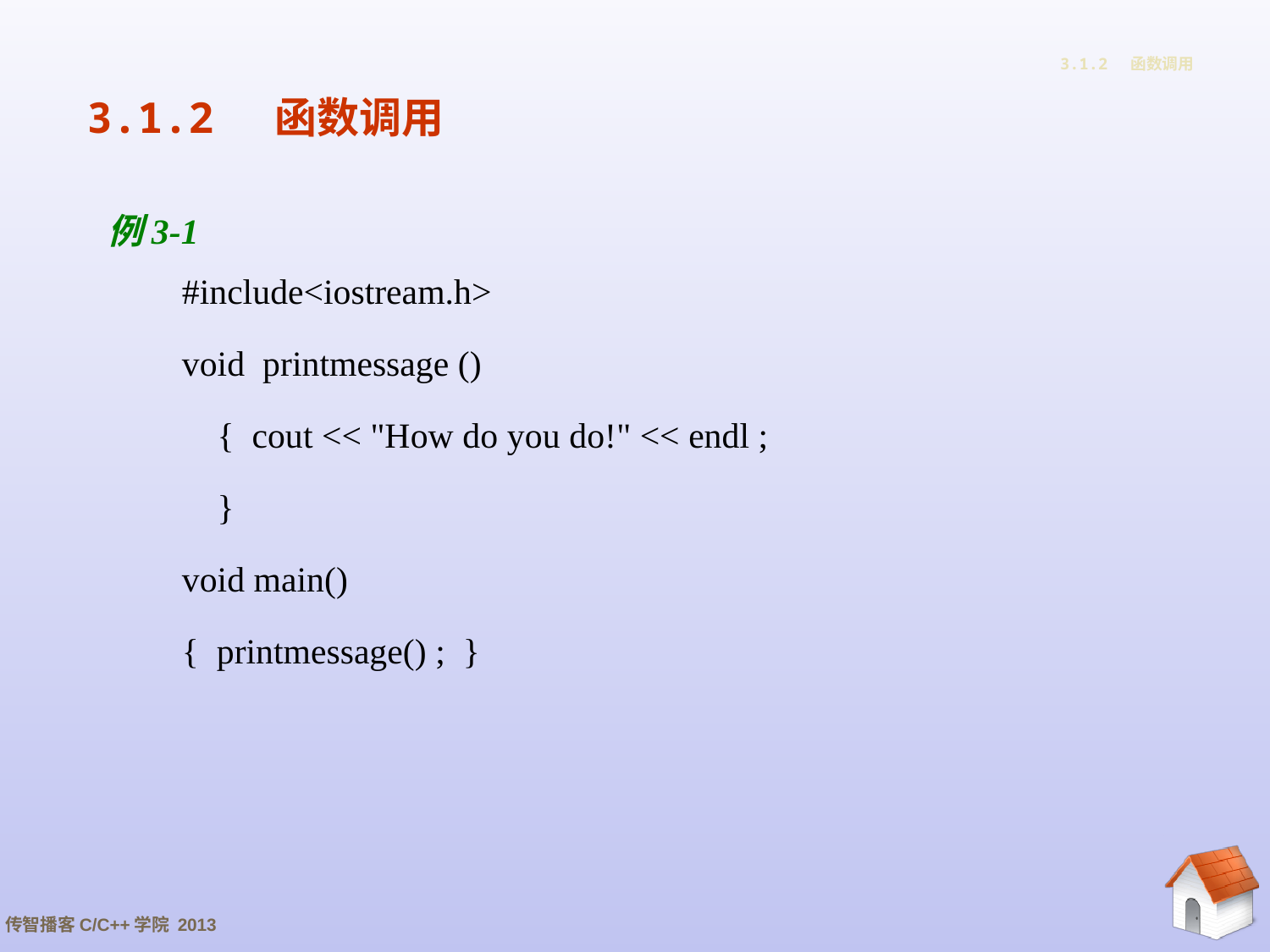

# 3.1.2  函数调用
3.1.2  函数调用
例3-1
#include<iostream.h>
void  printmessage ()
    {  cout << "How do you do!" << endl ;
    }
void main()
{  printmessage() ;  }